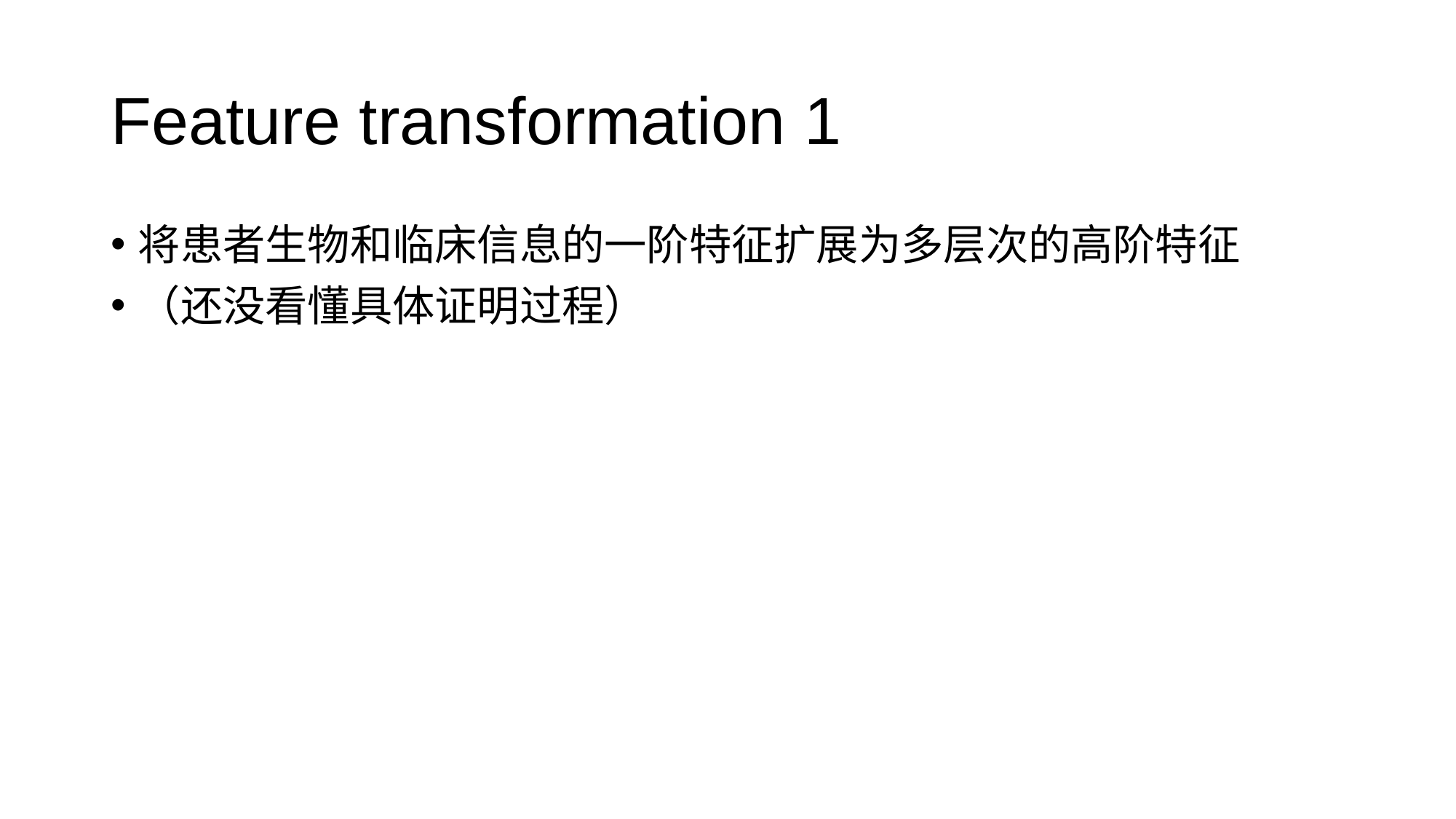

# Feature transformation 1
将患者生物和临床信息的一阶特征扩展为多层次的高阶特征
（还没看懂具体证明过程）